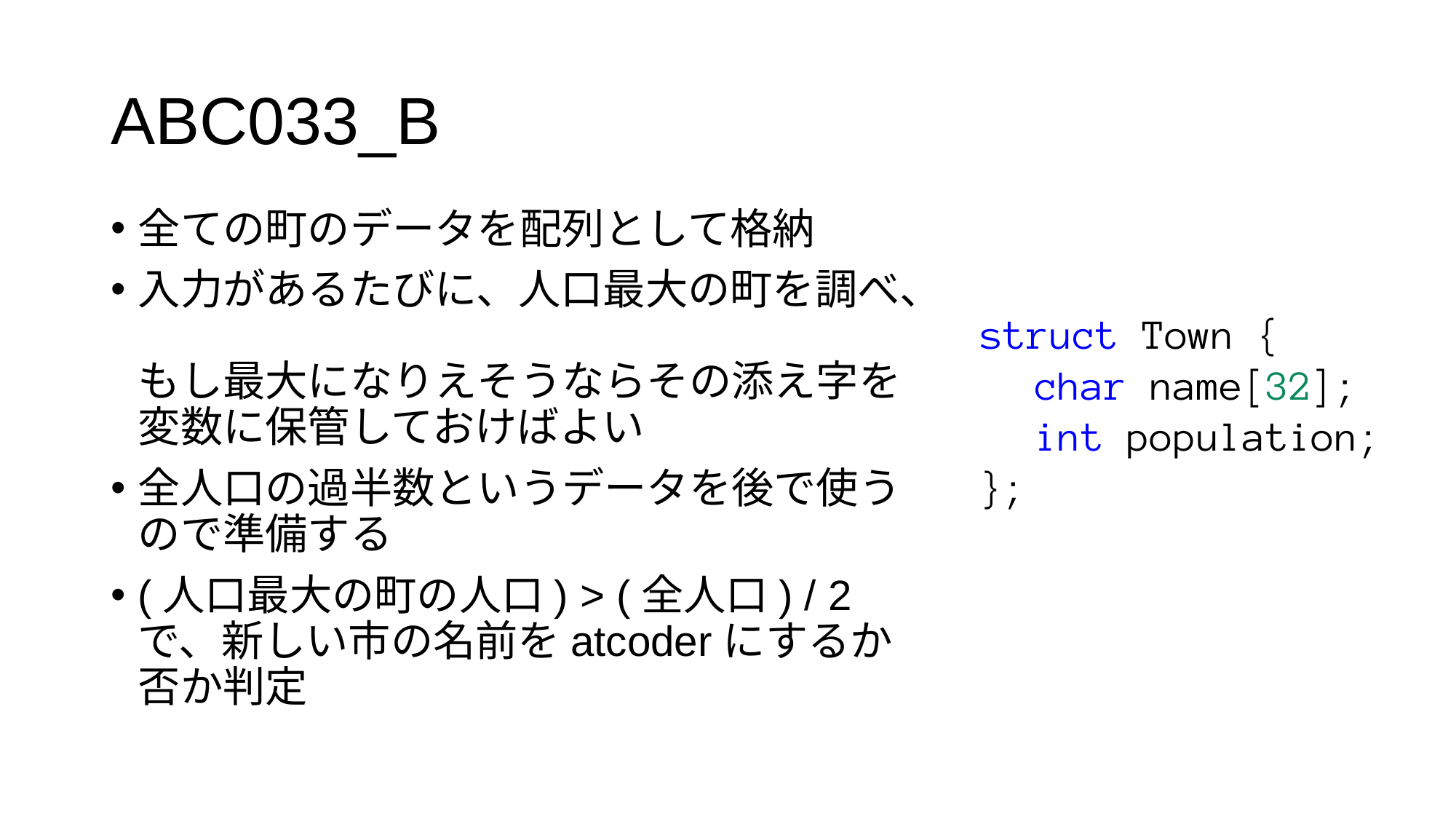

# ABC033_B
全ての町のデータを配列として格納
入力があるたびに、人口最大の町を調べ、
もし最大になりえそうならその添え字を変数に保管しておけばよい
全人口の過半数というデータを後で使うので準備する
(人口最大の町の人口) > (全人口) / 2
で、新しい市の名前をatcoderにするか否か判定
struct Town {
char name[32];
int population;
};